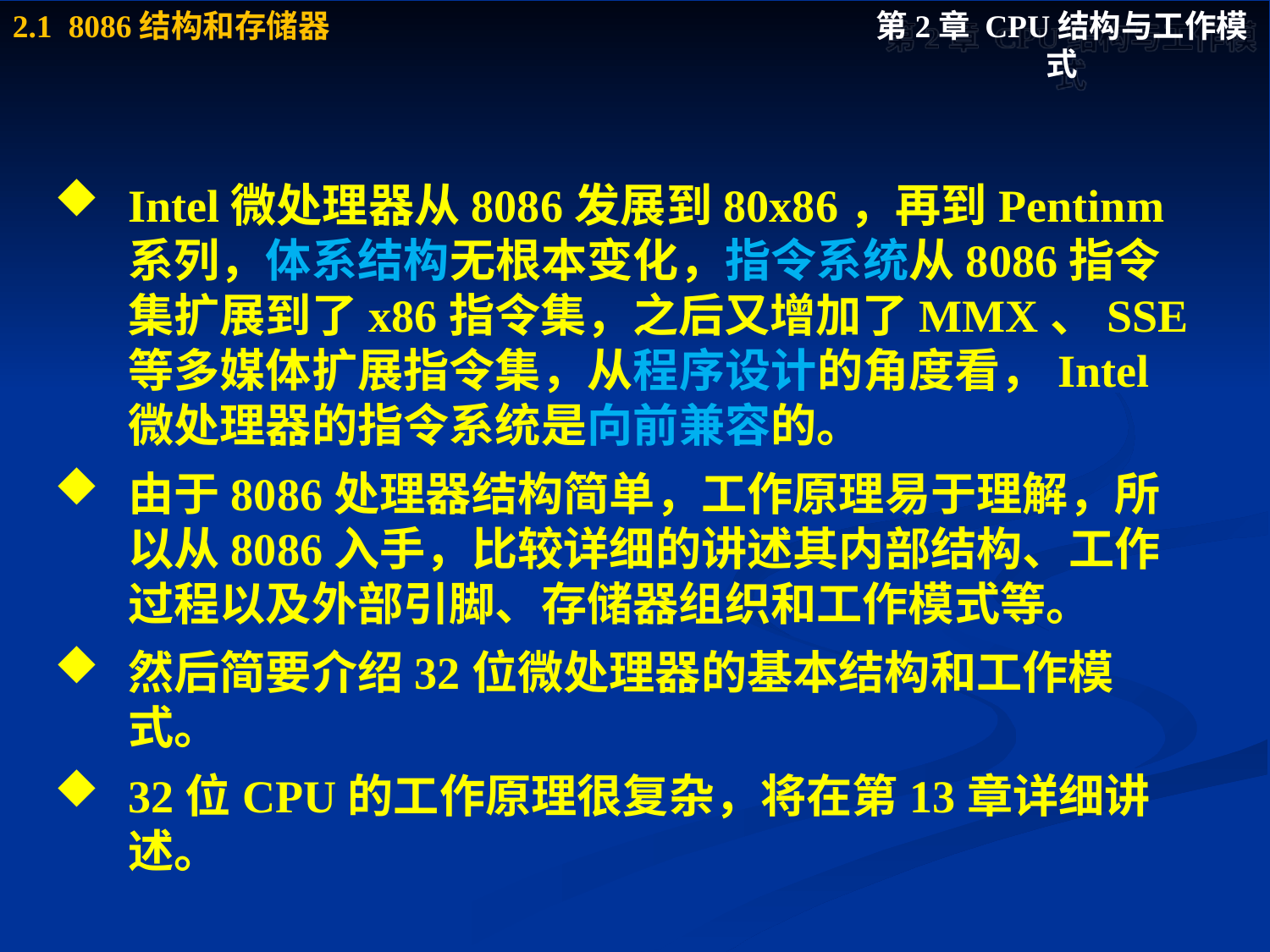

#
Intel微处理器从8086发展到80x86，再到Pentinm系列，体系结构无根本变化，指令系统从8086指令集扩展到了x86指令集，之后又增加了MMX、SSE等多媒体扩展指令集，从程序设计的角度看，Intel微处理器的指令系统是向前兼容的。
由于8086处理器结构简单，工作原理易于理解，所以从8086入手，比较详细的讲述其内部结构、工作过程以及外部引脚、存储器组织和工作模式等。
然后简要介绍32位微处理器的基本结构和工作模式。
32位CPU的工作原理很复杂，将在第13章详细讲述。